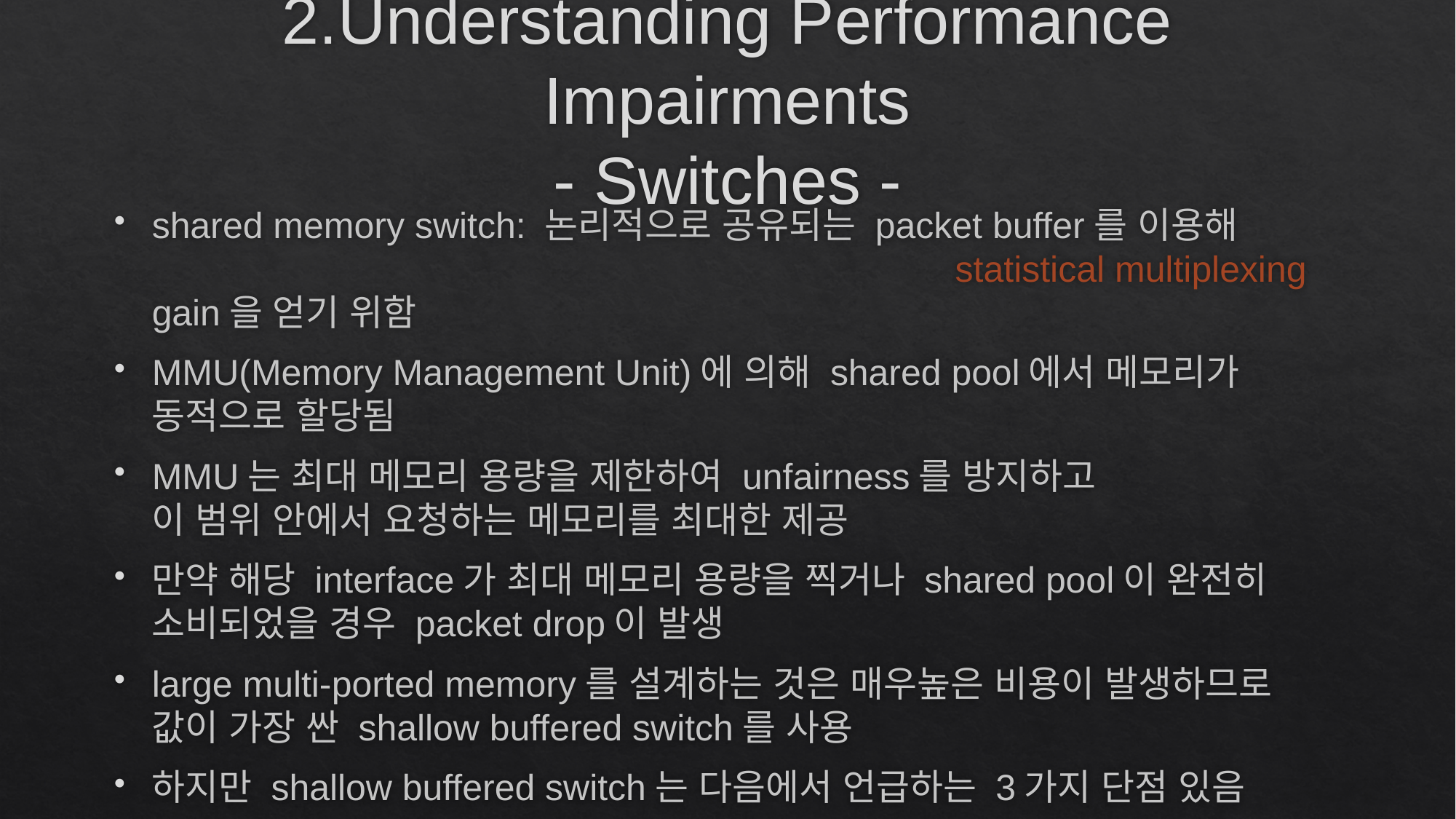

# 2.Understanding Performance Impairments - Switches -
shared memory switch: 논리적으로 공유되는 packet buffer를 이용해
						   	   statistical multiplexing gain을 얻기 위함
MMU(Memory Management Unit)에 의해 shared pool에서 메모리가 동적으로 할당됨
MMU는 최대 메모리 용량을 제한하여 unfairness를 방지하고
이 범위 안에서 요청하는 메모리를 최대한 제공
만약 해당 interface가 최대 메모리 용량을 찍거나 shared pool이 완전히 소비되었을 경우 packet drop이 발생
large multi-ported memory를 설계하는 것은 매우높은 비용이 발생하므로
값이 가장 싼 shallow buffered switch를 사용
하지만 shallow buffered switch는 다음에서 언급하는 3가지 단점 있음